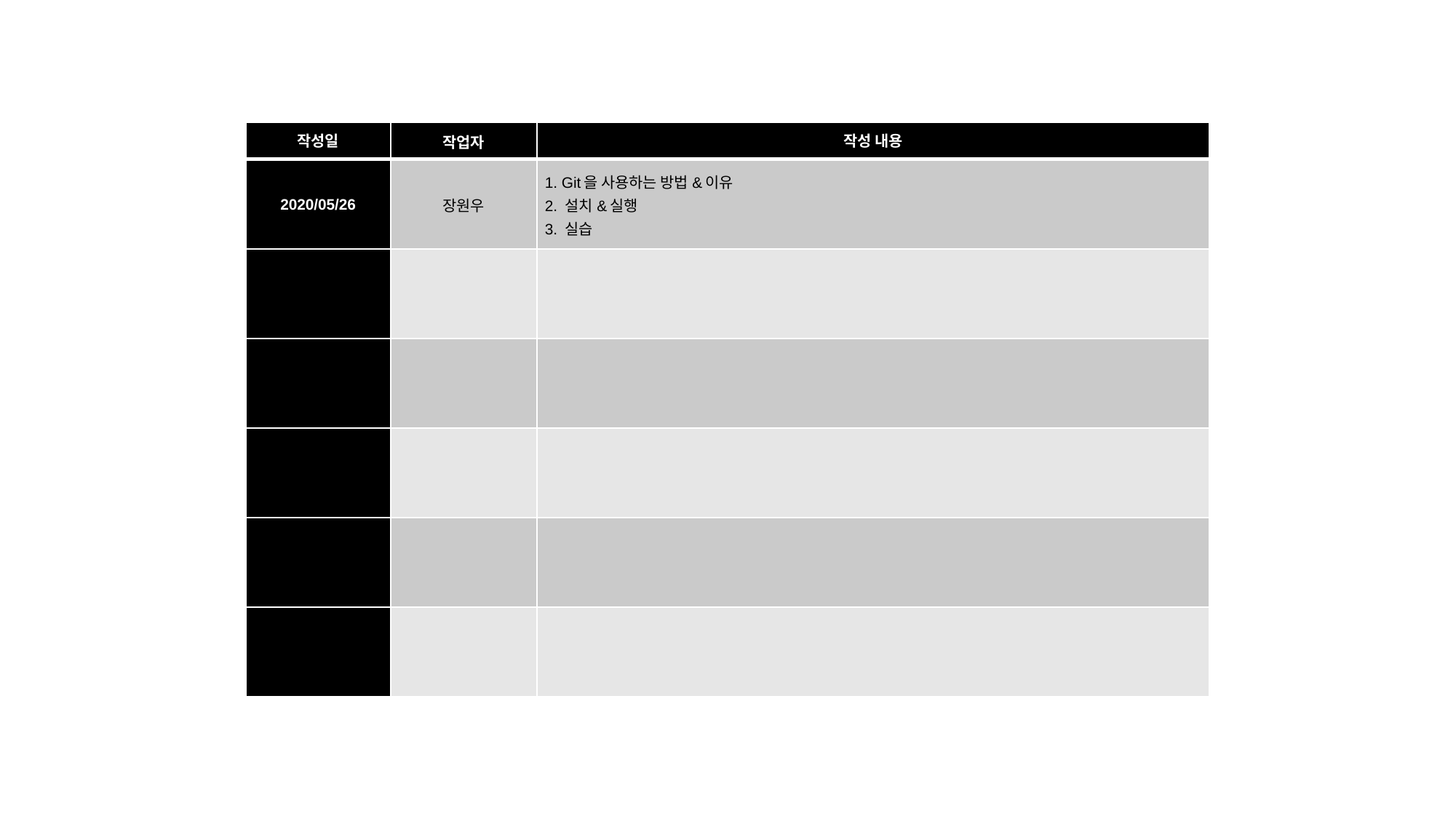

| 작성일 | 작업자 | 작성 내용 |
| --- | --- | --- |
| 2020/05/26 | 장원우 | 1. Git을 사용하는 방법&이유 2. 설치&실행 3. 실습 |
|  |  |  |
|  |  |  |
|  |  |  |
|  |  |  |
|  |  |  |